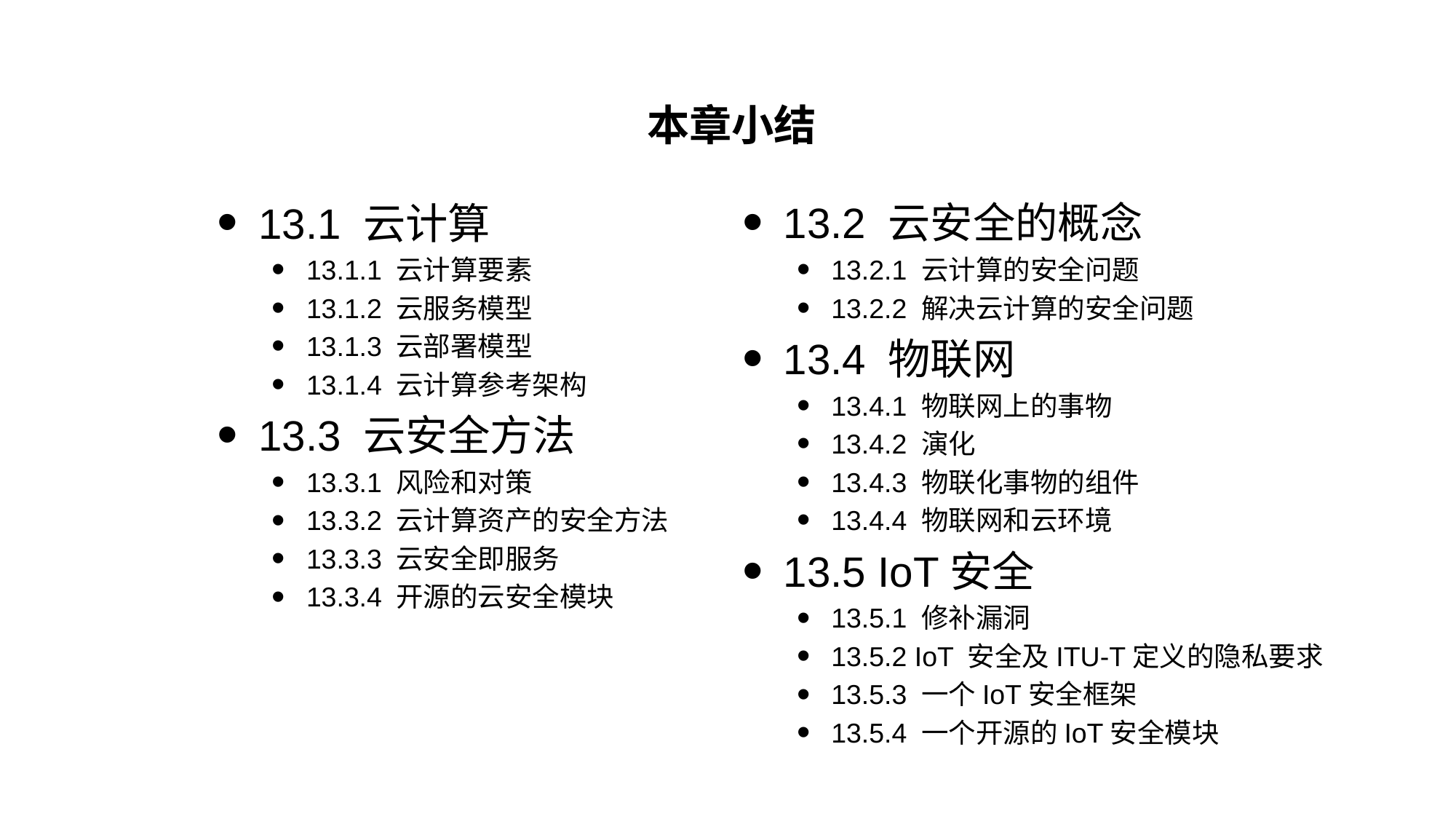

本章小结
13.1 云计算
13.1.1 云计算要素
13.1.2 云服务模型
13.1.3 云部署模型
13.1.4 云计算参考架构
13.3 云安全方法
13.3.1 风险和对策
13.3.2 云计算资产的安全方法
13.3.3 云安全即服务
13.3.4 开源的云安全模块
13.2 云安全的概念
13.2.1 云计算的安全问题
13.2.2 解决云计算的安全问题
13.4 物联网
13.4.1 物联网上的事物
13.4.2 演化
13.4.3 物联化事物的组件
13.4.4 物联网和云环境
13.5 IoT安全
13.5.1 修补漏洞
13.5.2 IoT 安全及ITU-T定义的隐私要求
13.5.3 一个IoT安全框架
13.5.4 一个开源的IoT安全模块